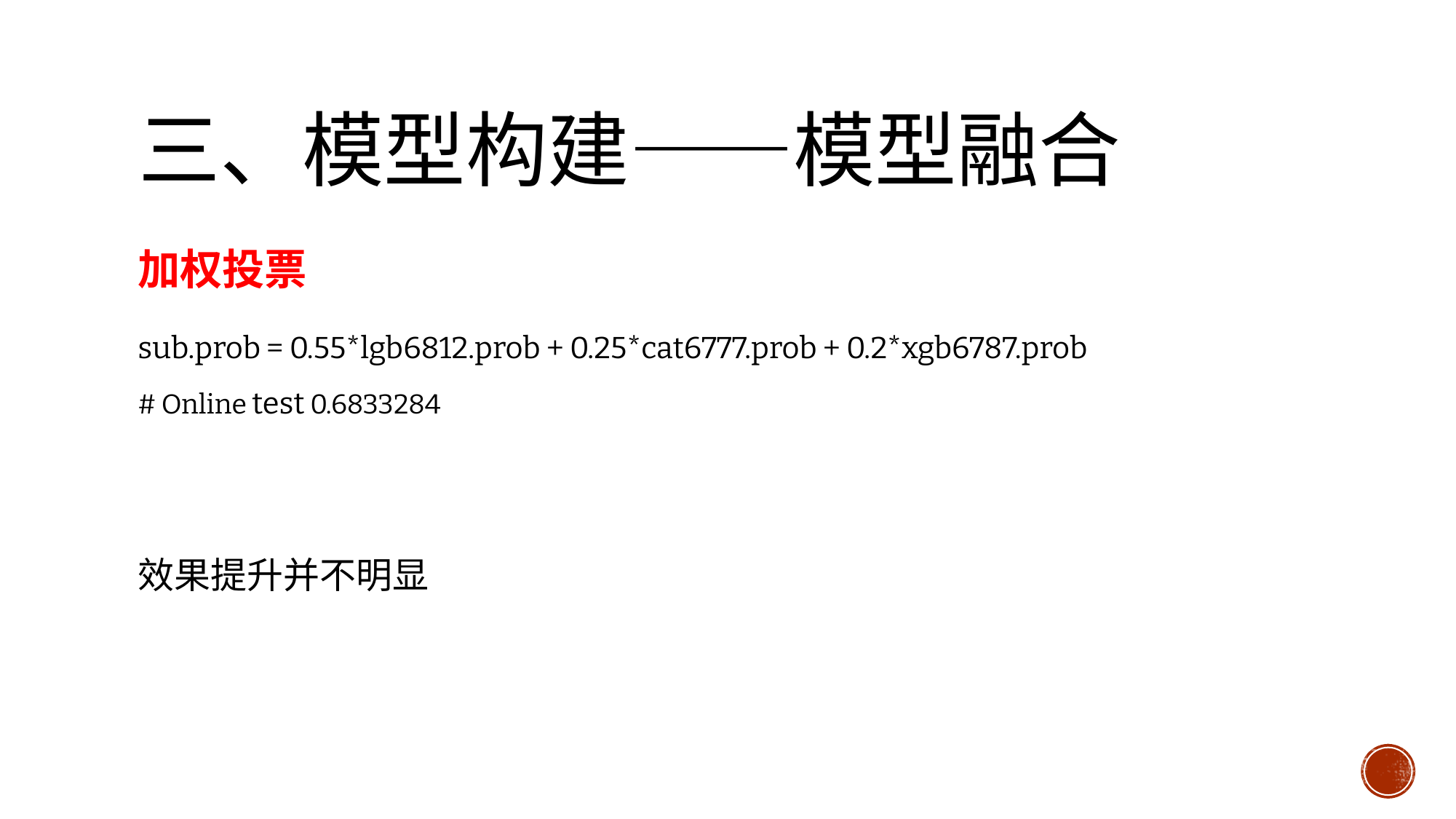

# 三、模型构建——模型融合
加权投票
sub.prob = 0.55*lgb6812.prob + 0.25*cat6777.prob + 0.2*xgb6787.prob
# Online test 0.6833284
效果提升并不明显